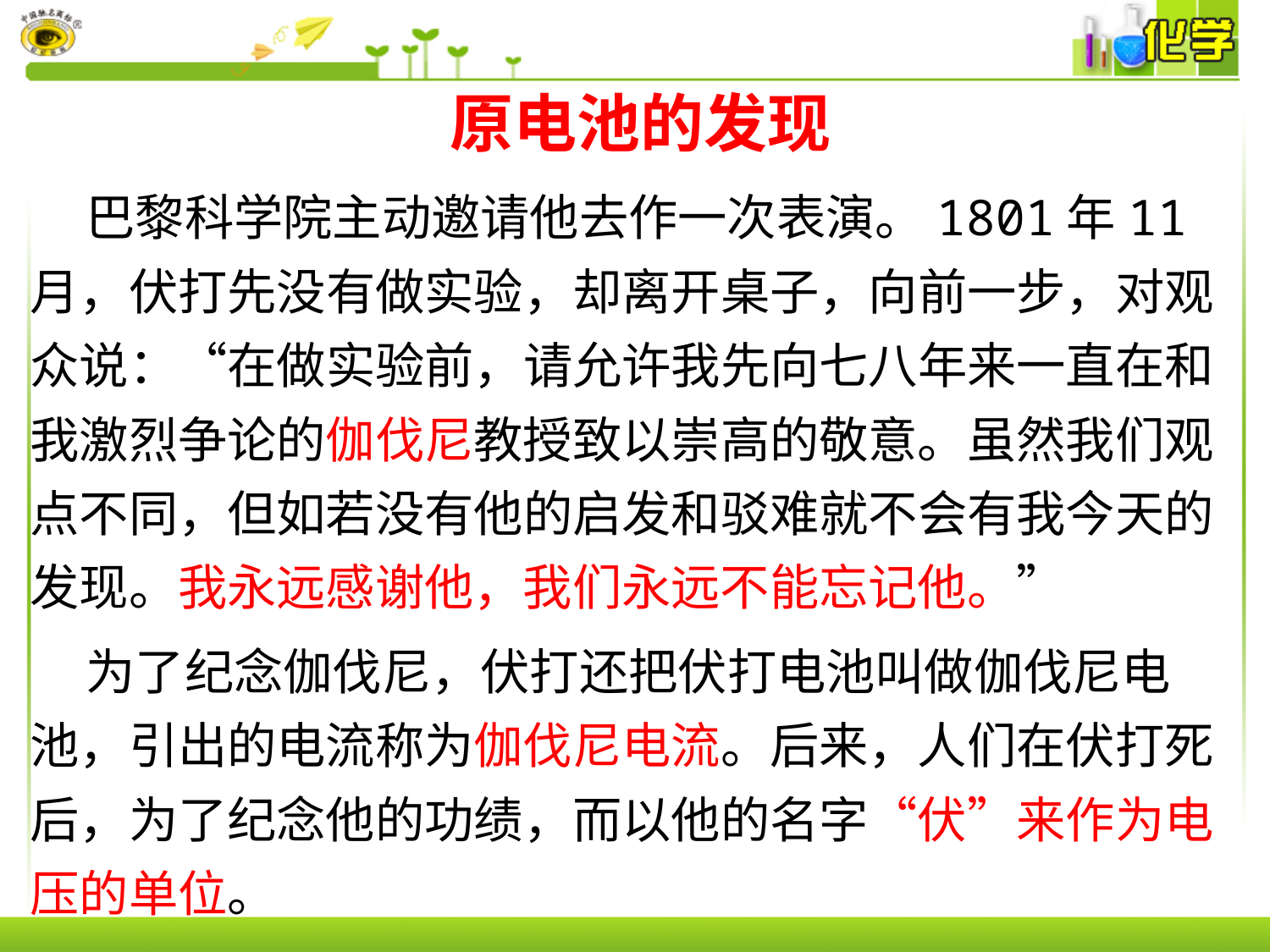

原电池的发现
    巴黎科学院主动邀请他去作一次表演。1801年11月，伏打先没有做实验，却离开桌子，向前一步，对观众说：“在做实验前，请允许我先向七八年来一直在和我激烈争论的伽伐尼教授致以崇高的敬意。虽然我们观点不同，但如若没有他的启发和驳难就不会有我今天的发现。我永远感谢他，我们永远不能忘记他。”
    为了纪念伽伐尼，伏打还把伏打电池叫做伽伐尼电池，引出的电流称为伽伐尼电流。后来，人们在伏打死后，为了纪念他的功绩，而以他的名字“伏”来作为电压的单位。